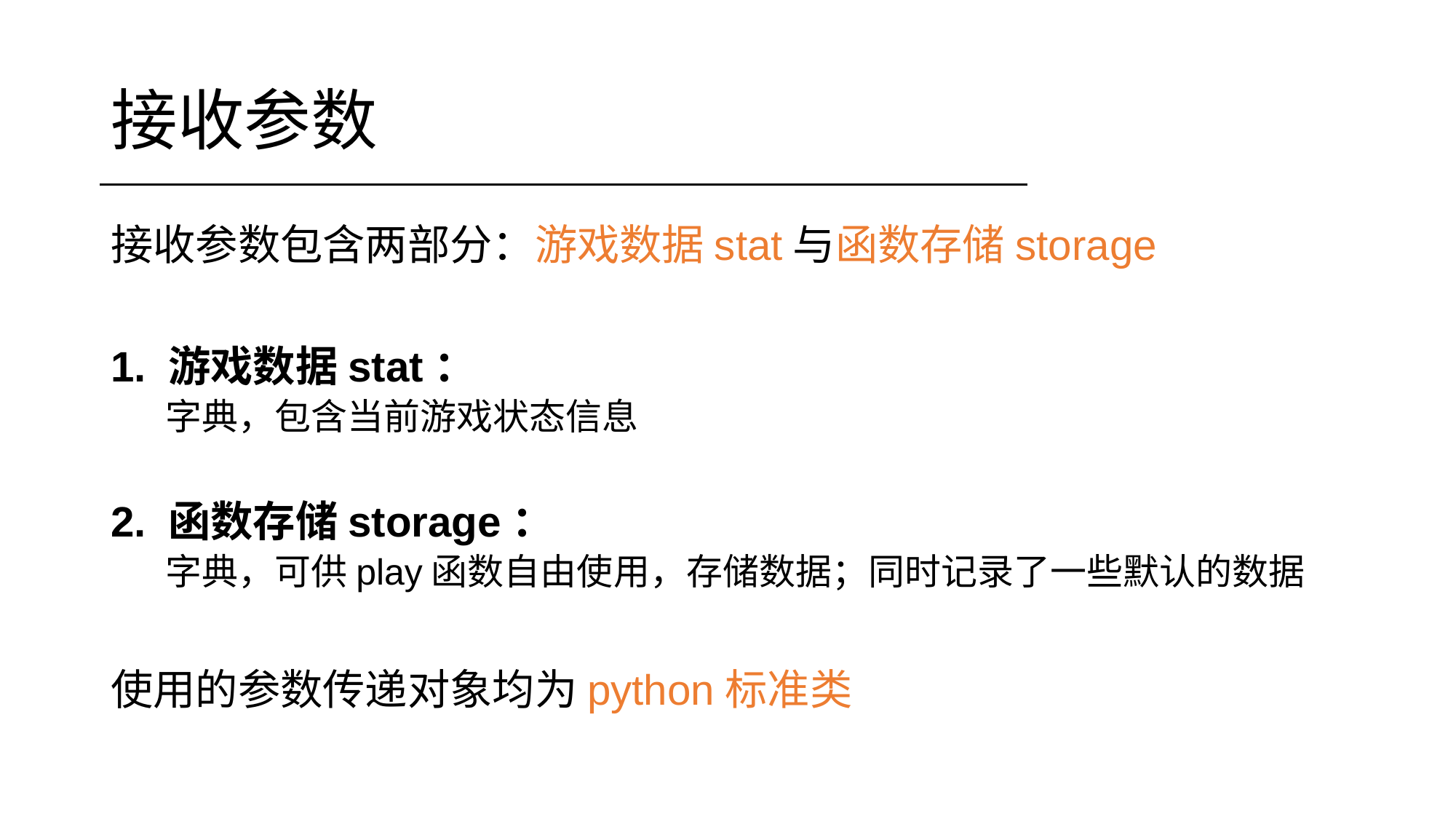

# 接收参数
接收参数包含两部分：游戏数据stat与函数存储storage

1. 游戏数据stat：
字典，包含当前游戏状态信息

2. 函数存储storage：
字典，可供play函数自由使用，存储数据；同时记录了一些默认的数据

使用的参数传递对象均为python标准类